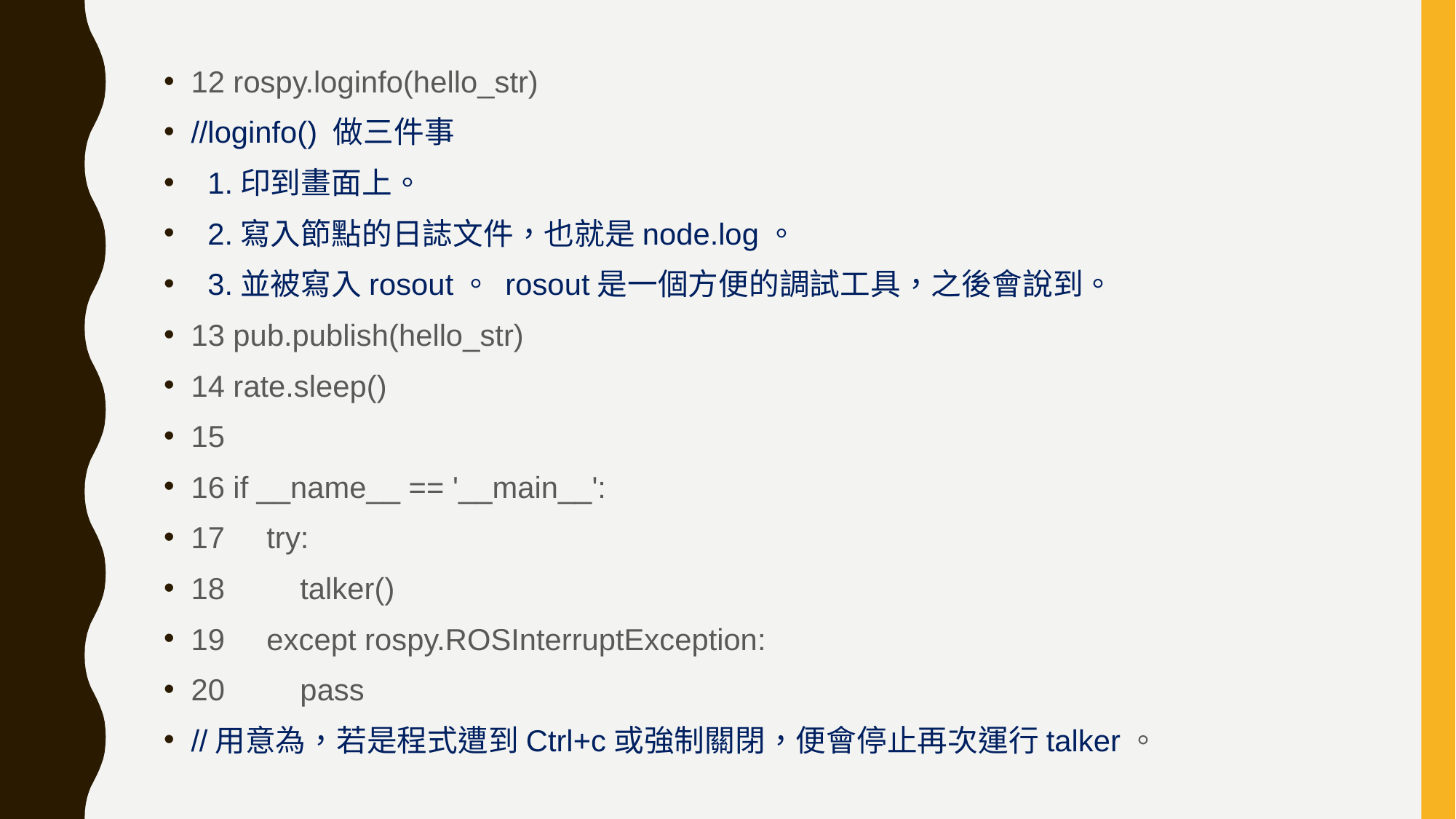

12 rospy.loginfo(hello_str)
//loginfo() 做三件事
  1.印到畫面上。
  2.寫入節點的日誌文件，也就是node.log。
  3.並被寫入rosout。 rosout是一個方便的調試工具，之後會說到。
13 pub.publish(hello_str)
14 rate.sleep()
15
16 if __name__ == '__main__':
17     try:
18         talker()
19     except rospy.ROSInterruptException:
20         pass
//用意為，若是程式遭到Ctrl+c或強制關閉，便會停止再次運行talker。